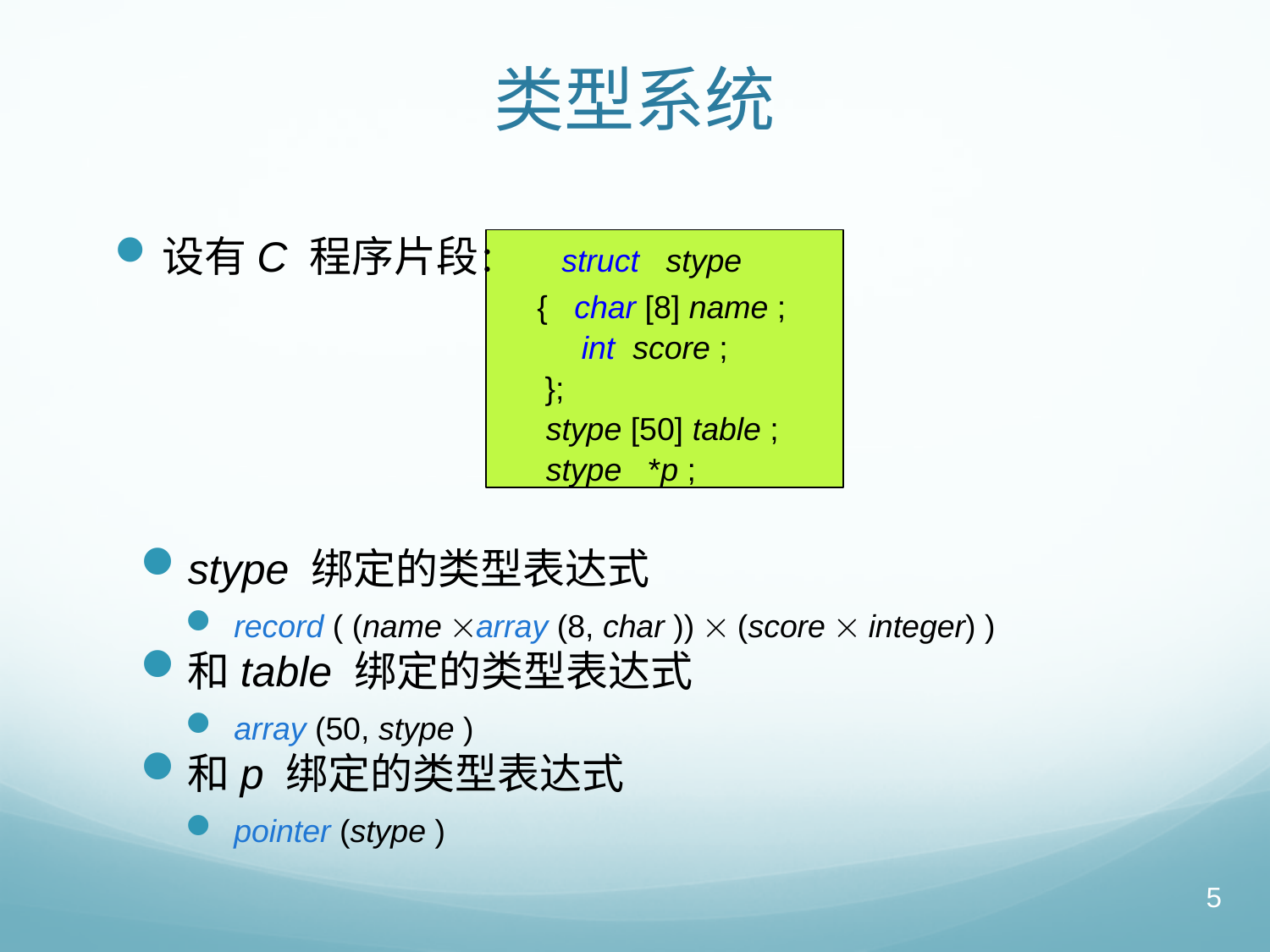

# 类型系统

设有C 程序片段：     struct   stype
		                             {   char [8] name ;
	                                  int  score ;
	                              };
	                              stype [50] table ;
	                              stype   *p ;
stype 绑定的类型表达式
 record ( (name ×array (8, char )) × (score × integer) )
和table 绑定的类型表达式
 array (50, stype )
和p 绑定的类型表达式
 pointer (stype )
5